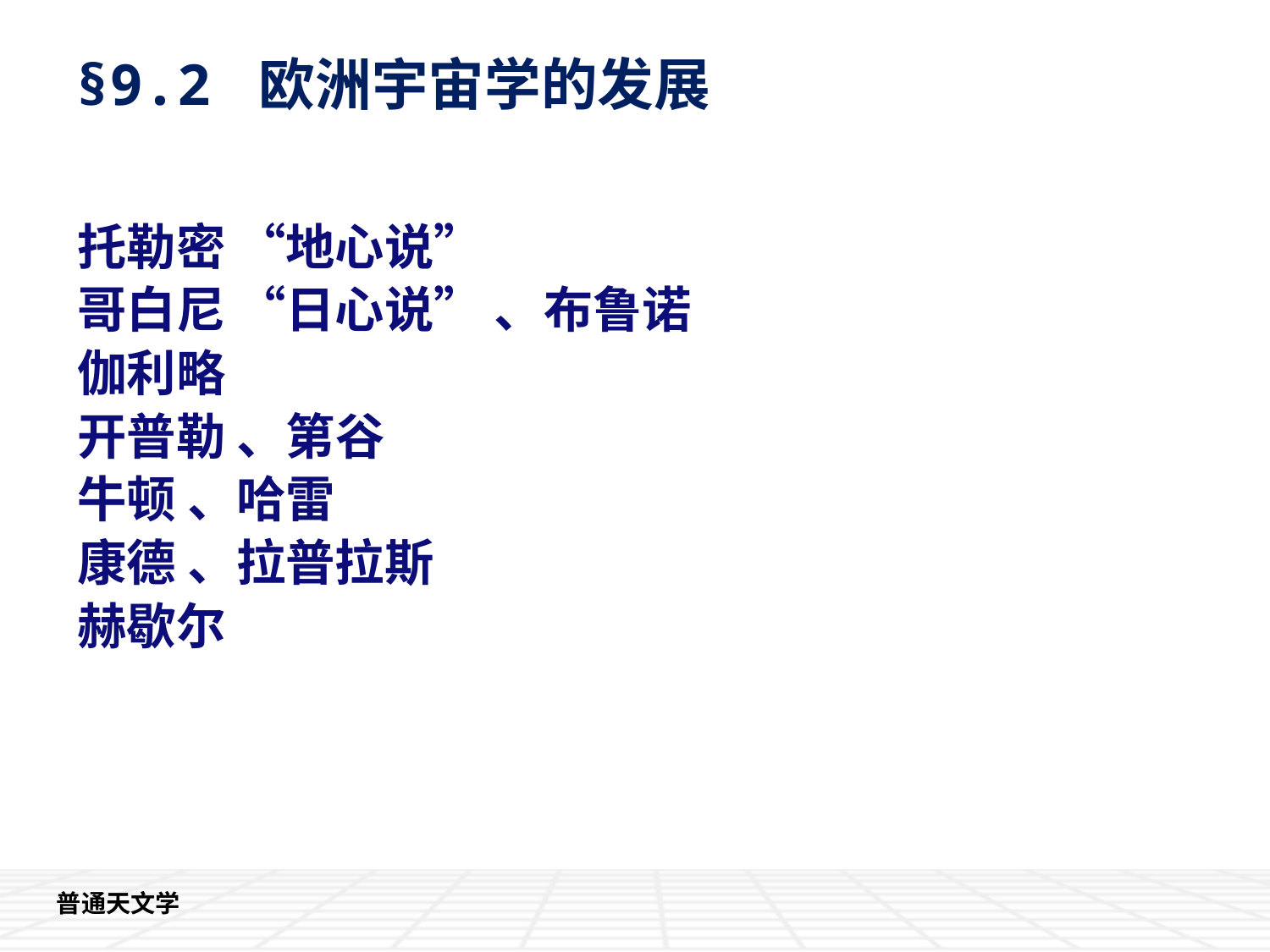

§9.2 欧洲宇宙学的发展
托勒密 “地心说”
哥白尼 “日心说” 、布鲁诺
伽利略
开普勒 、第谷
牛顿 、哈雷
康德 、拉普拉斯
赫歇尔

   普通天文学